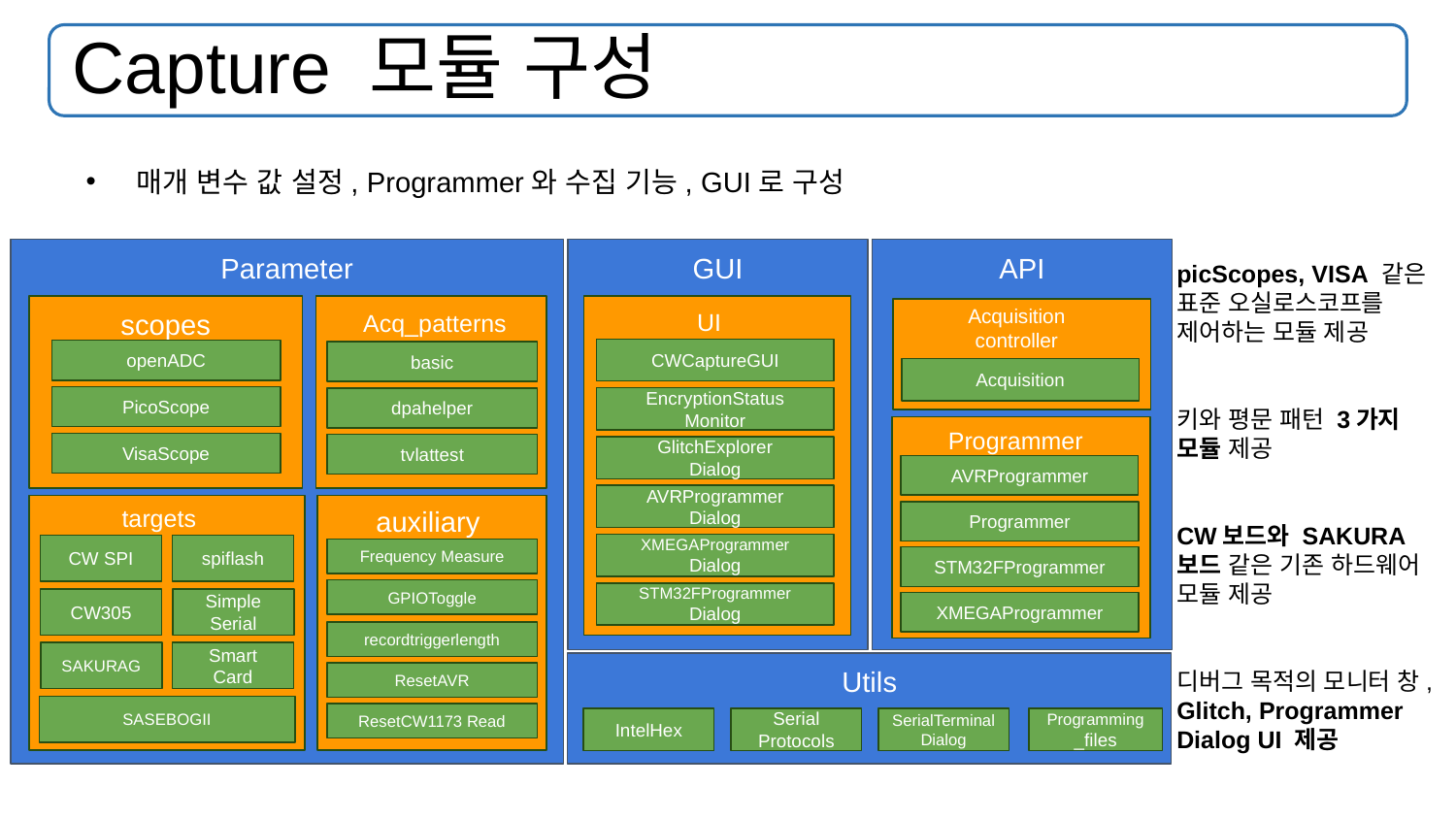

# Capture 모듈 구성
매개 변수 값 설정, Programmer와 수집 기능, GUI로 구성
API
Parameter
GUI
picScopes, VISA 같은
표준 오실로스코프를 제어하는 모듈 제공

키와 평문 패턴 3가지
모듈 제공

CW보드와 SAKURA 보드 같은 기존 하드웨어 모듈 제공

디버그 목적의 모니터 창, Glitch, Programmer
Dialog UI 제공

Acquisition
controller
scopes

UI
Acq_patterns

CWCaptureGUI
openADC
basic
Acquisition
PicoScope
EncryptionStatus
Monitor
dpahelper
Programmer

VisaScope
tvlattest
GlitchExplorer
Dialog
AVRProgrammer
AVRProgrammer
Dialog
auxiliary
targets

Programmer
XMEGAProgrammer
Dialog
CW SPI
spiflash
Frequency Measure
STM32FProgrammer
GPIOToggle
STM32FProgrammer
Dialog
Simple
Serial
CW305
XMEGAProgrammer
recordtriggerlength
Smart
Card
SAKURAG
Utils
ResetAVR
SASEBOGII
ResetCW1173 Read
IntelHex
Serial
Protocols
SerialTerminal
Dialog
Programming
_files